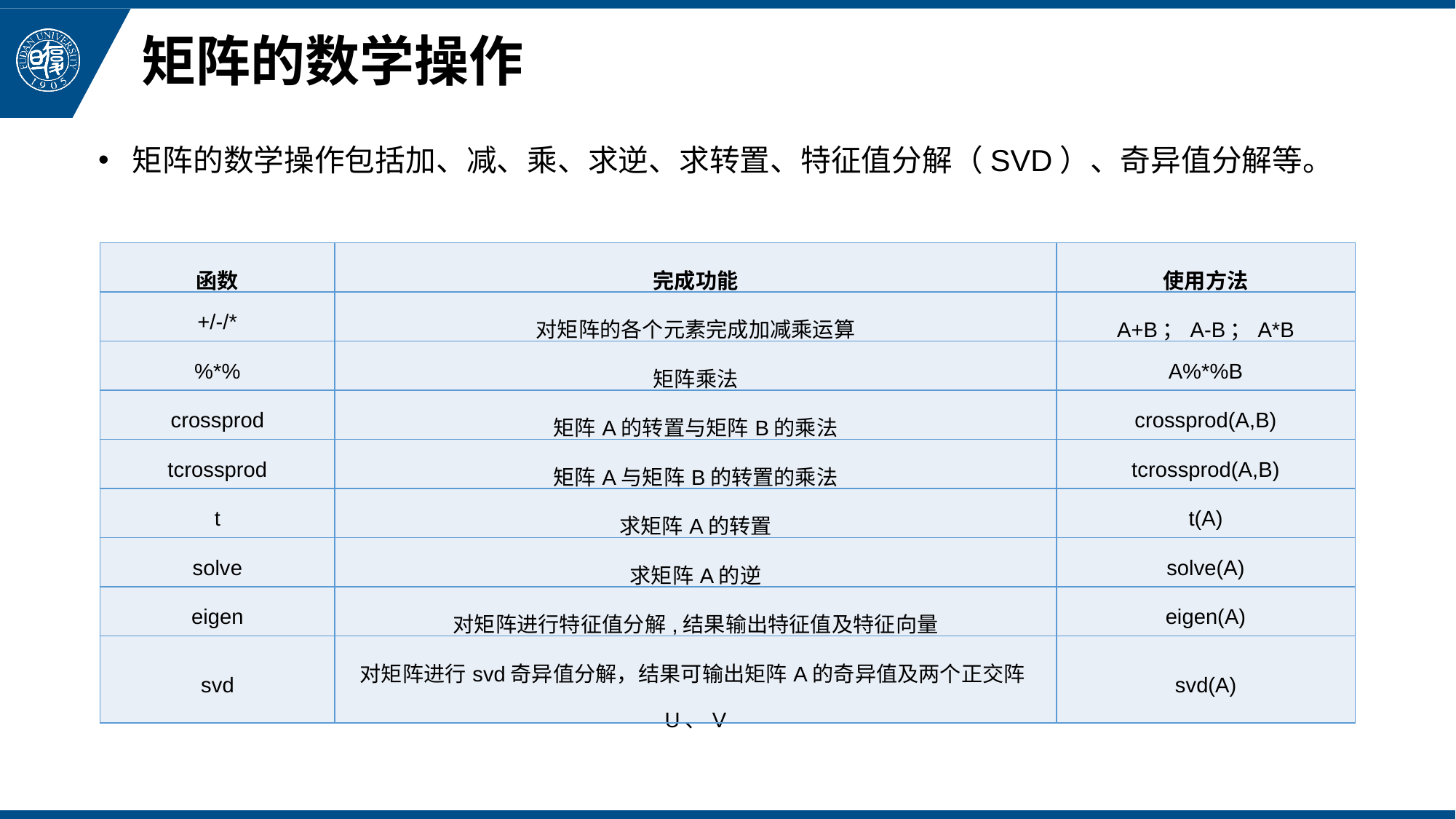

# 矩阵的数学操作
矩阵的数学操作包括加、减、乘、求逆、求转置、特征值分解（SVD）、奇异值分解等。
| 函数 | 完成功能 | 使用方法 |
| --- | --- | --- |
| +/-/\* | 对矩阵的各个元素完成加减乘运算 | A+B；A-B；A\*B |
| %\*% | 矩阵乘法 | A%\*%B |
| crossprod | 矩阵A的转置与矩阵B的乘法 | crossprod(A,B) |
| tcrossprod | 矩阵A与矩阵B的转置的乘法 | tcrossprod(A,B) |
| t | 求矩阵A的转置 | t(A) |
| solve | 求矩阵A的逆 | solve(A) |
| eigen | 对矩阵进行特征值分解,结果输出特征值及特征向量 | eigen(A) |
| svd | 对矩阵进行svd奇异值分解，结果可输出矩阵A的奇异值及两个正交阵U、V | svd(A) |